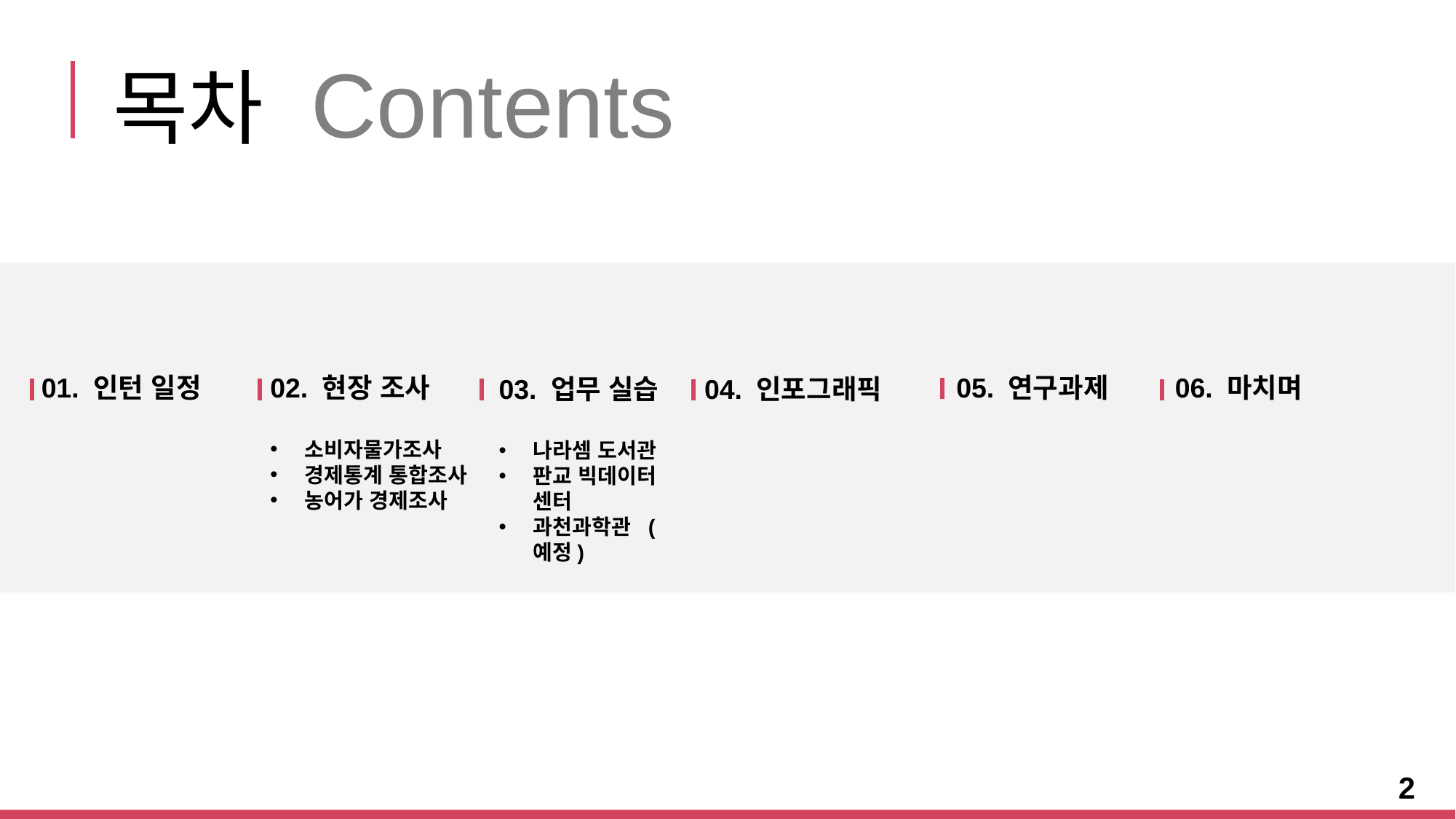

목차 Contents

01. 인턴 일정
02. 현장 조사

소비자물가조사
경제통계 통합조사
농어가 경제조사

05. 연구과제
06. 마치며
03. 업무 실습

나라셈 도서관
판교 빅데이터 센터
과천과학관  (예정)

04. 인포그래픽
2